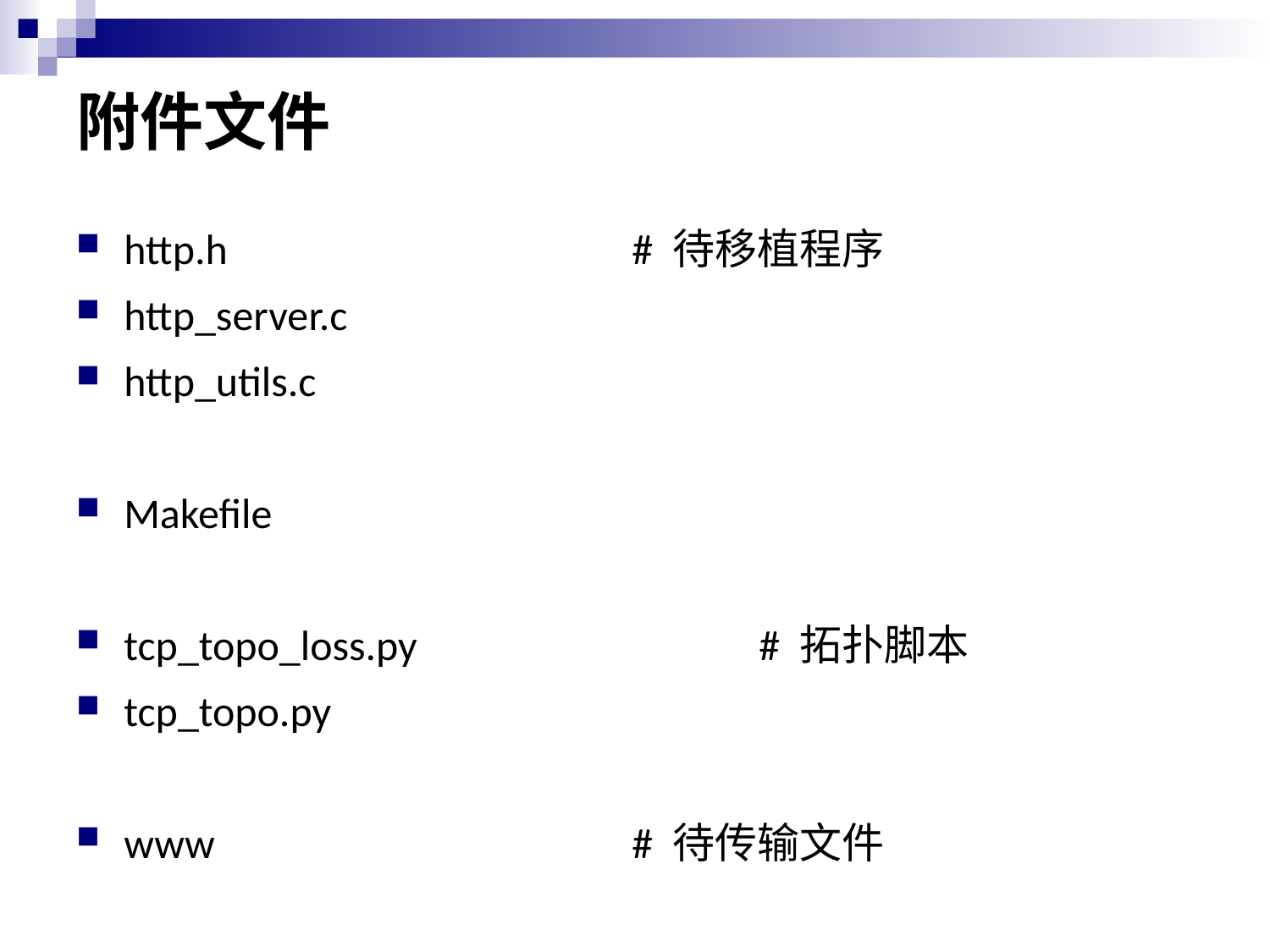

# 附件文件
http.h				# 待移植程序
http_server.c
http_utils.c

Makefile

tcp_topo_loss.py			# 拓扑脚本
tcp_topo.py

www				# 待传输文件
5